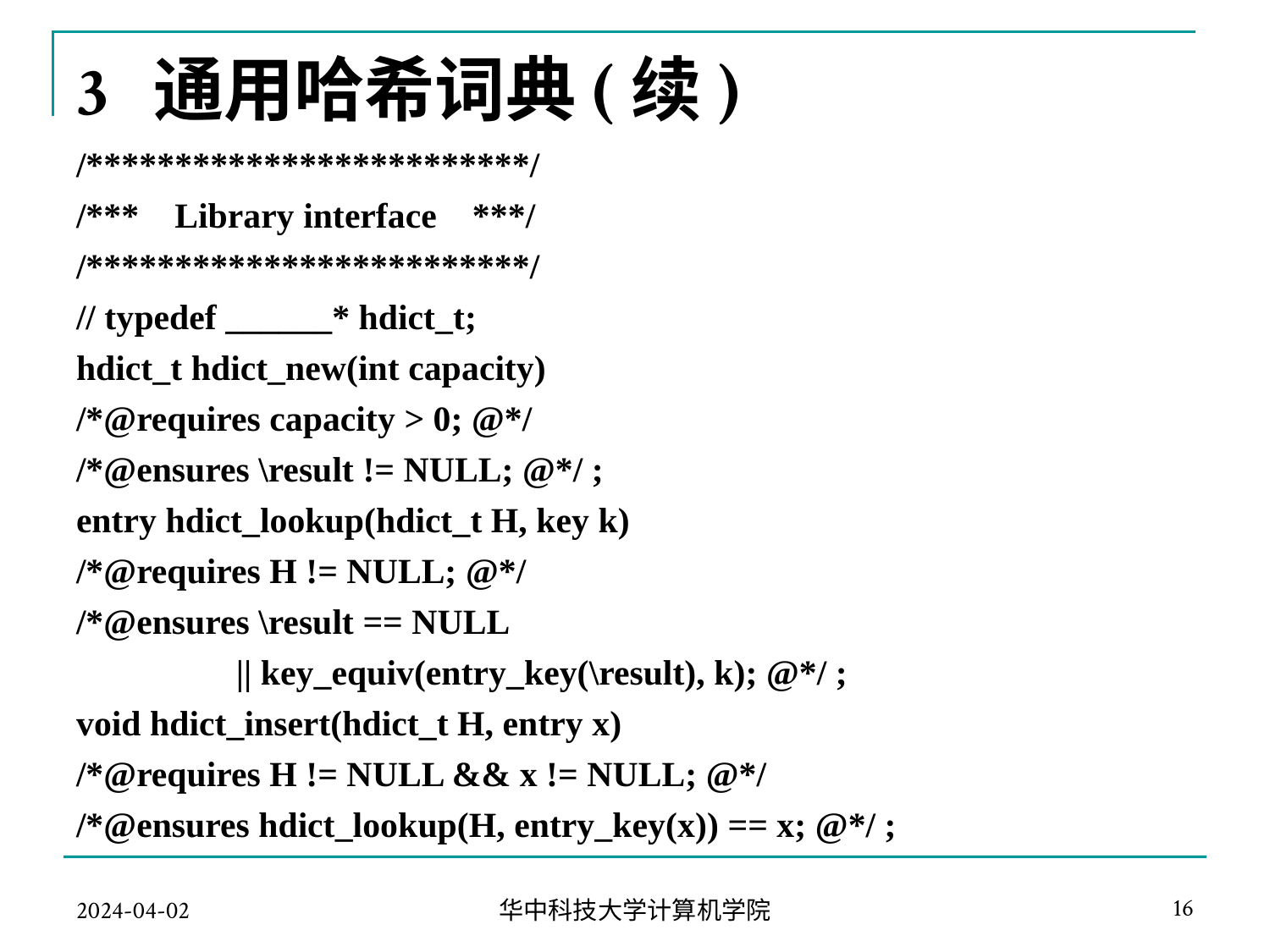

# 3  通用哈希词典(续)
/*************************/
/***    Library interface    ***/
/*************************/
// typedef ______* hdict_t;
hdict_t hdict_new(int capacity)
/*@requires capacity > 0; @*/
/*@ensures \result != NULL; @*/ ;
entry hdict_lookup(hdict_t H, key k)
/*@requires H != NULL; @*/
/*@ensures \result == NULL
                  || key_equiv(entry_key(\result), k); @*/ ;
void hdict_insert(hdict_t H, entry x)
/*@requires H != NULL && x != NULL; @*/
/*@ensures hdict_lookup(H, entry_key(x)) == x; @*/ ;
2024-04-02
16
华中科技大学计算机学院